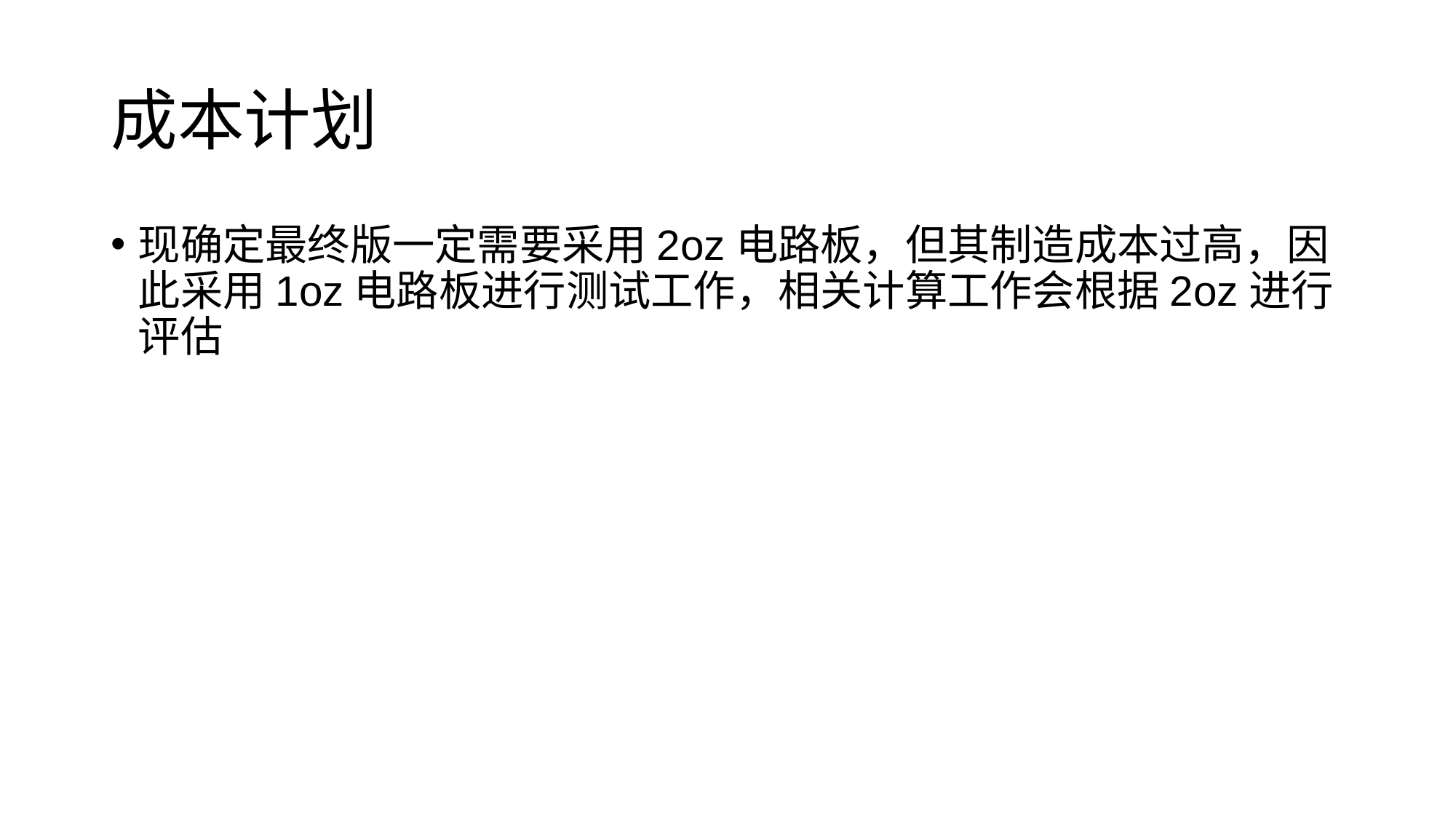

# 成本计划
现确定最终版一定需要采用2oz电路板，但其制造成本过高，因此采用1oz电路板进行测试工作，相关计算工作会根据2oz进行评估